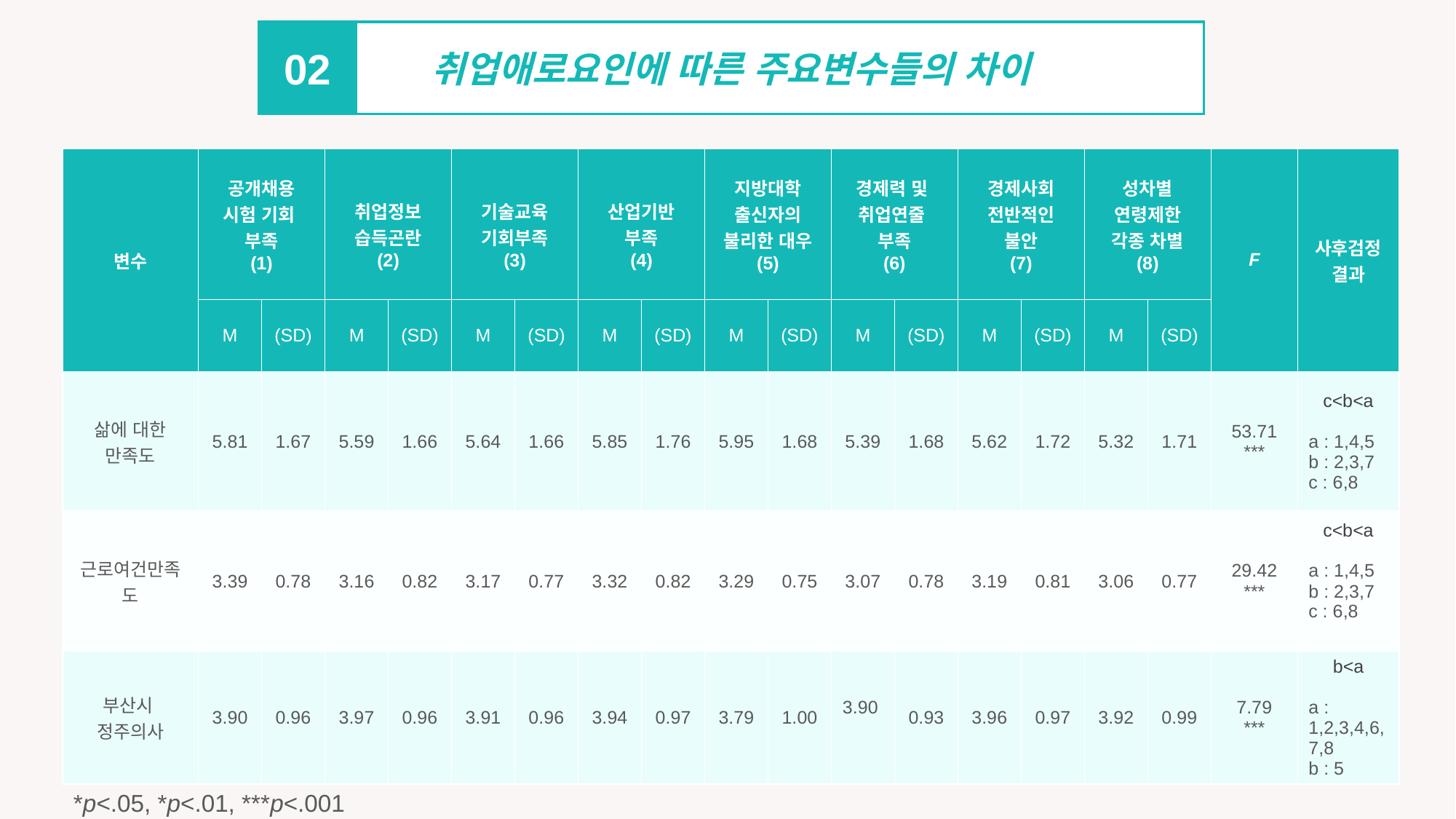

취업애로요인에 따른 주요변수들의 차이
02
| 변수 | 공개채용 시험 기회 부족 (1) |  | 취업정보 습득곤란 (2) |  | 기술교육 기회부족 (3) |  | 산업기반 부족 (4) |  | 지방대학 출신자의 불리한 대우 (5) |  | 경제력 및 취업연줄 부족 (6) |  | 경제사회 전반적인 불안 (7) |  | 성차별 연령제한 각종 차별 (8) |  | F | 사후검정 결과 |
| --- | --- | --- | --- | --- | --- | --- | --- | --- | --- | --- | --- | --- | --- | --- | --- | --- | --- | --- |
|  | M | (SD) | M | (SD) | M | (SD) | M | (SD) | M | (SD) | M | (SD) | M | (SD) | M | (SD) |  |  |
| 삶에 대한 만족도 | 5.81 | 1.67 | 5.59 | 1.66 | 5.64 | 1.66 | 5.85 | 1.76 | 5.95 | 1.68 | 5.39 | 1.68 | 5.62 | 1.72 | 5.32 | 1.71 | 53.71 \*\*\* | c<b<a a : 1,4,5 b : 2,3,7 c : 6,8 |
| 근로여건만족도 | 3.39 | 0.78 | 3.16 | 0.82 | 3.17 | 0.77 | 3.32 | 0.82 | 3.29 | 0.75 | 3.07 | 0.78 | 3.19 | 0.81 | 3.06 | 0.77 | 29.42 \*\*\* | c<b<a a : 1,4,5 b : 2,3,7 c : 6,8 |
| 부산시 정주의사 | 3.90 | 0.96 | 3.97 | 0.96 | 3.91 | 0.96 | 3.94 | 0.97 | 3.79 | 1.00 | 3.90 | 0.93 | 3.96 | 0.97 | 3.92 | 0.99 | 7.79 \*\*\* | b<a a : 1,2,3,4,6,7,8 b : 5 |

*p<.05, *p<.01, ***p<.001